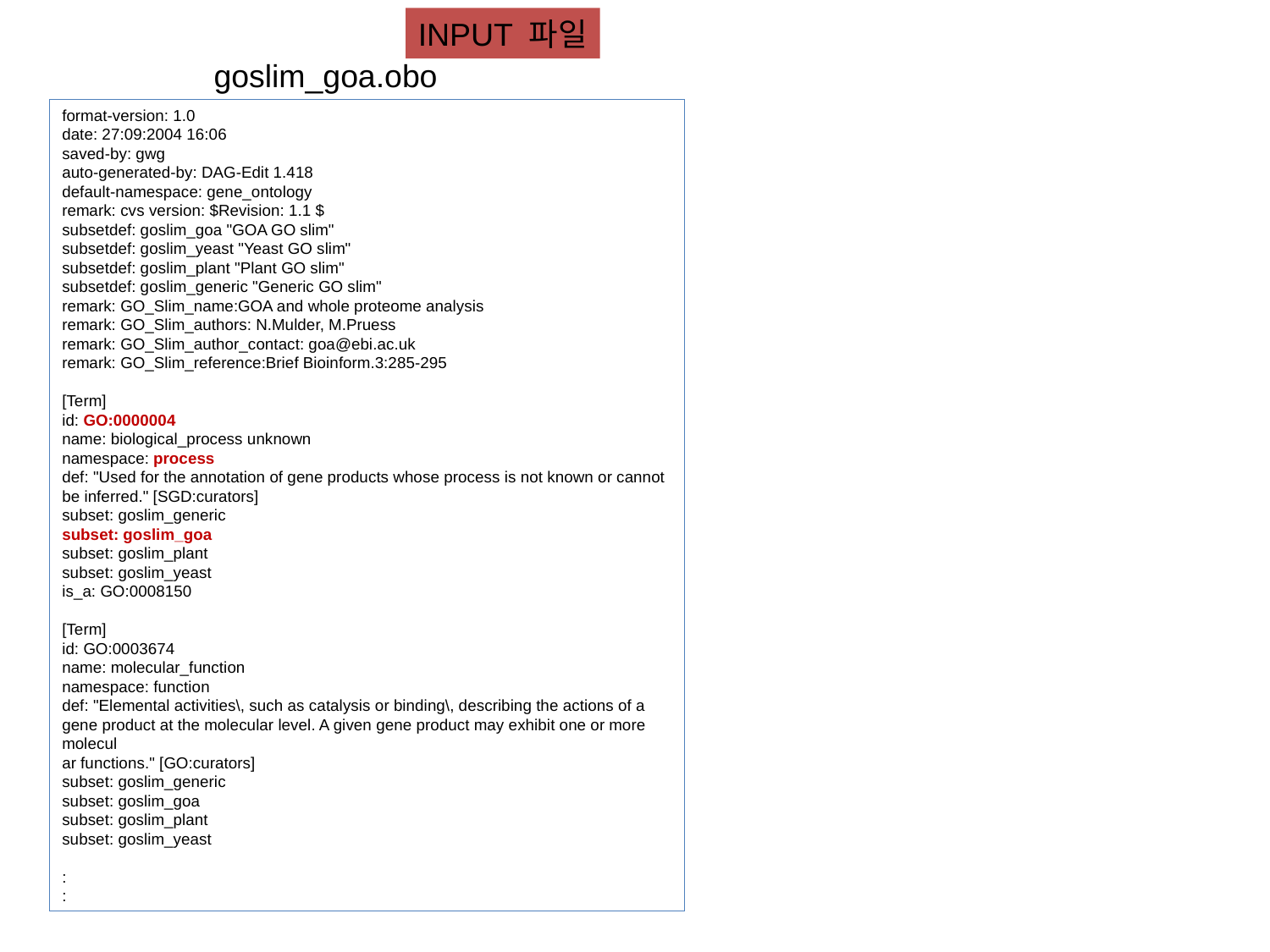

INPUT 파일
goslim_goa.obo
format-version: 1.0
date: 27:09:2004 16:06
saved-by: gwg
auto-generated-by: DAG-Edit 1.418
default-namespace: gene_ontology
remark: cvs version: $Revision: 1.1 $
subsetdef: goslim_goa "GOA GO slim"
subsetdef: goslim_yeast "Yeast GO slim"
subsetdef: goslim_plant "Plant GO slim"
subsetdef: goslim_generic "Generic GO slim"
remark: GO_Slim_name:GOA and whole proteome analysis
remark: GO_Slim_authors: N.Mulder, M.Pruess
remark: GO_Slim_author_contact: goa@ebi.ac.uk
remark: GO_Slim_reference:Brief Bioinform.3:285-295

[Term]
id: GO:0000004
name: biological_process unknown
namespace: process
def: "Used for the annotation of gene products whose process is not known or cannot be inferred." [SGD:curators]
subset: goslim_generic
subset: goslim_goa
subset: goslim_plant
subset: goslim_yeast
is_a: GO:0008150

[Term]
id: GO:0003674
name: molecular_function
namespace: function
def: "Elemental activities\, such as catalysis or binding\, describing the actions of a gene product at the molecular level. A given gene product may exhibit one or more molecul
ar functions." [GO:curators]
subset: goslim_generic
subset: goslim_goa
subset: goslim_plant
subset: goslim_yeast

:
: